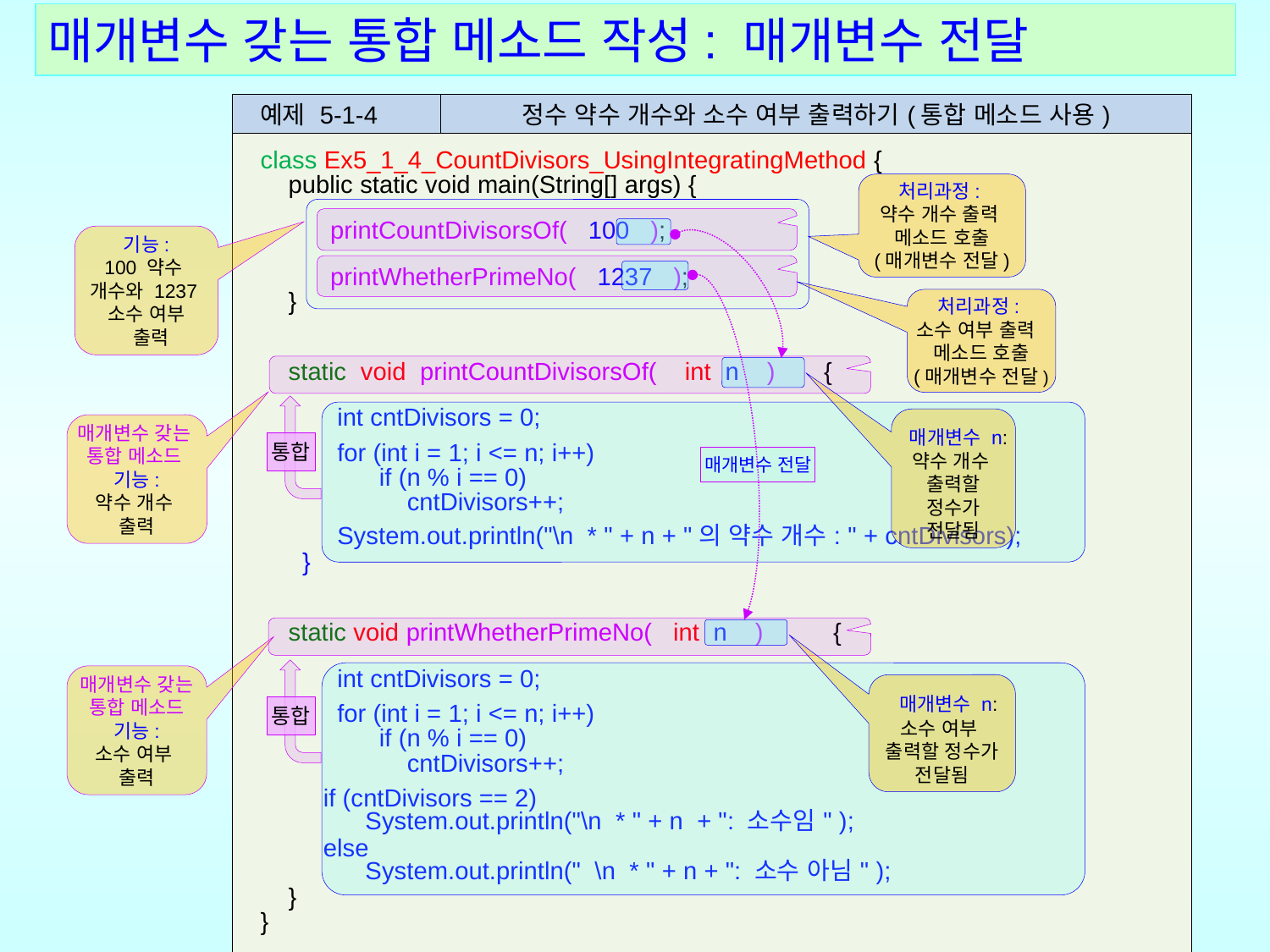

매개변수 갖는 통합 메소드 작성: 매개변수 전달
| 예제 5-1-4 | 정수 약수 개수와 소수 여부 출력하기(통합 메소드 사용) |
| --- | --- |
| class Ex5\_1\_4\_CountDivisors\_UsingIntegratingMethod { public static void main(String[] args) { printCountDivisorsOf( 100 ); printWhetherPrimeNo( 1237 ); } static void printCountDivisorsOf( int n ) { int cntDivisors = 0; for (int i = 1; i <= n; i++) if (n % i == 0) cntDivisors++; System.out.println("\n \* " + n + "의 약수 개수: " + cntDivisors); } static void printWhetherPrimeNo( int n ) { int cntDivisors = 0; for (int i = 1; i <= n; i++) if (n % i == 0) cntDivisors++; if (cntDivisors == 2) System.out.println("\n \* " + n + ": 소수임" ); else System.out.println(" \n \* " + n + ": 소수 아님" ); } } | class CountDivisors\_UsingMethod { public static void main(String args[]) { printCountDivisors\_From1To100(); // 작성한 대체 메소드 호출 } // 대체 메소드 작성: 수행될 문장들을 메소드 이름으로 대체함 // printCountDivisors\_From1To100(): 1부터 100까지 약수 개수 출력하는 메소드 static void printCountDivisors\_From1To100() { // 메소드 시그니처 System.out.println("\n \*\* 1부터 100까지 정수 약수 개수 출력하기 \*\*\n "); for (int n = 1; n <= 100; n++) { // 외부 for 문: n이 1부터 100까지 반복 int cntDivisors = 0; // n의 약수 개수를 0으로 초기화 for (int i = 1; i <= n; i++) // 내부 for 문: i가 1부터 n까지 반복 if (n % i == 0) // n을 i로 나누어 나머지가 0이면 cntDivisors++; // i는 n의 약수이므로 약수 개수 1 증가 System.out.println(" \* " + n + "의 약수 개수: " + cntDivisors); } } } |
처리과정:
약수 개수 출력
메소드 호출
(매개변수 전달)

기능:
100 약수
개수와 1237
소수 여부
 출력

처리과정:
소수 여부 출력
메소드 호출
(매개변수 전달)

 매개변수 n:
약수 개수
출력할 정수가 전달됨
매개변수 갖는
통합 메소드
기능:
약수 개수
출력

통합
매개변수 전달

매개변수 갖는
통합 메소드
기능:
소수 여부
출력

 매개변수 n:
소수 여부
출력할 정수가 전달됨

통합